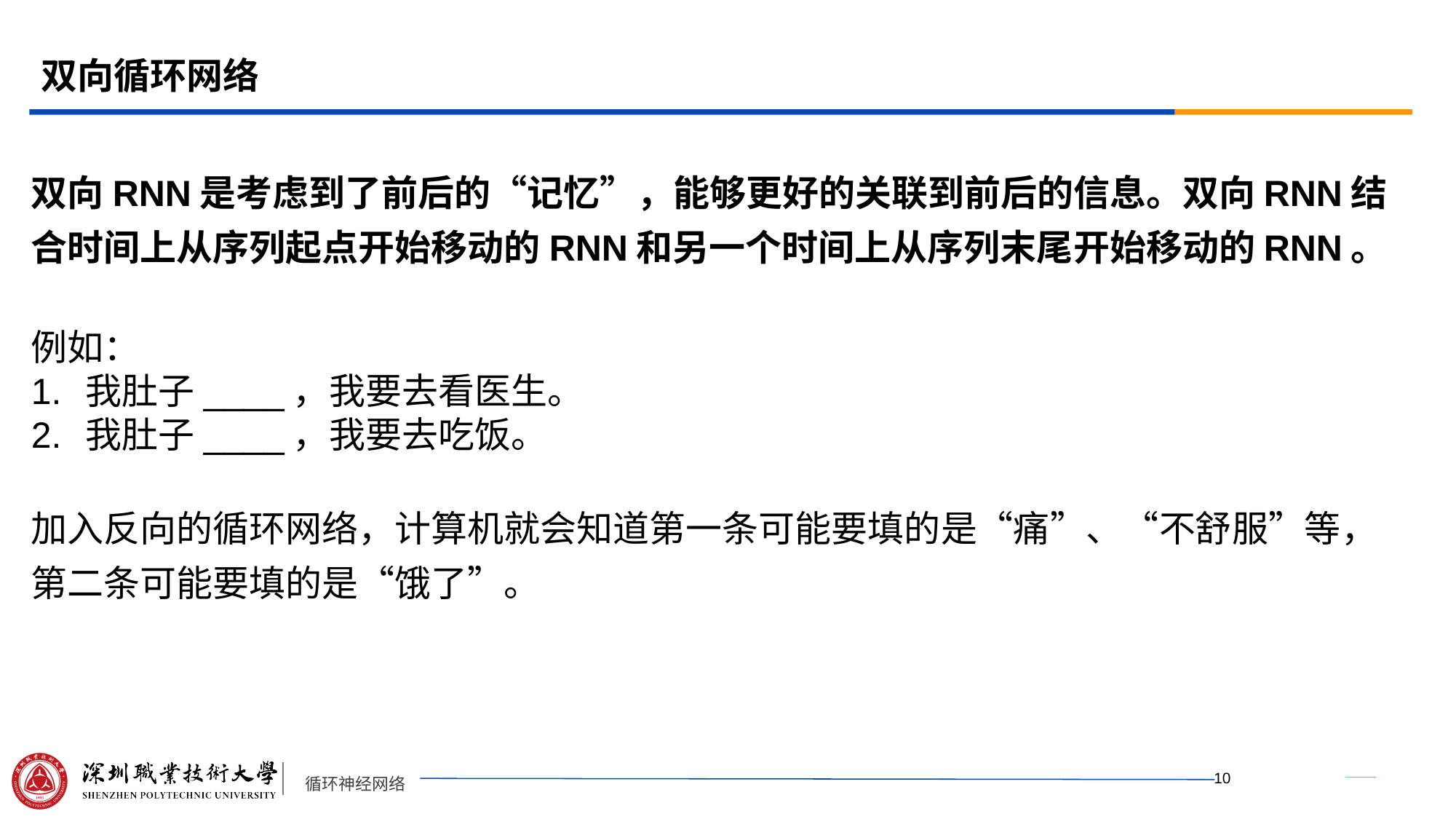

# 双向循环网络
双向RNN是考虑到了前后的“记忆”，能够更好的关联到前后的信息。双向RNN结合时间上从序列起点开始移动的RNN和另一个时间上从序列末尾开始移动的RNN。
例如：
我肚子____，我要去看医生。
我肚子____，我要去吃饭。

加入反向的循环网络，计算机就会知道第一条可能要填的是“痛”、“不舒服”等，第二条可能要填的是“饿了”。